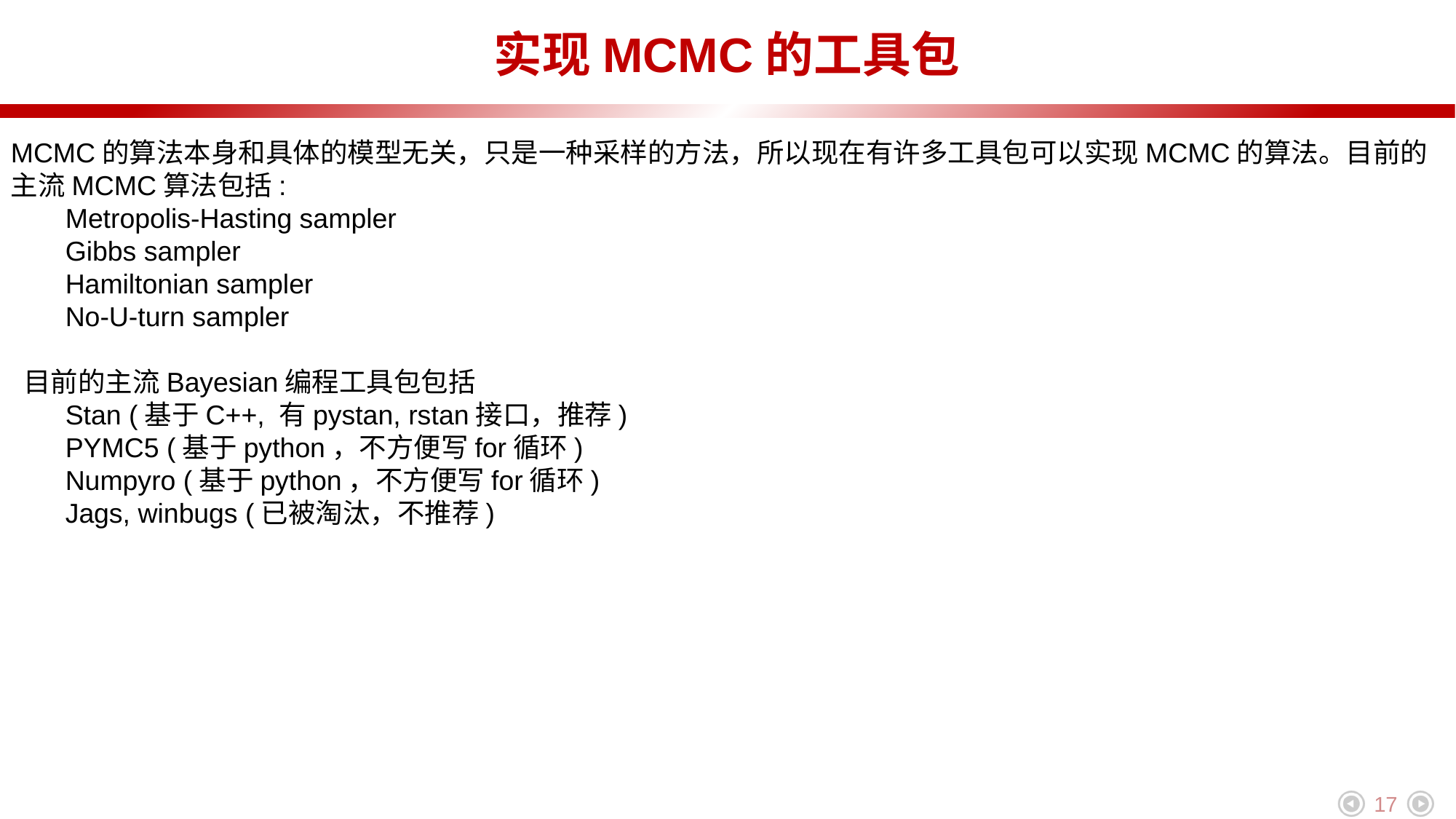

# 实现MCMC的工具包
MCMC的算法本身和具体的模型无关，只是一种采样的方法，所以现在有许多工具包可以实现MCMC的算法。目前的主流MCMC算法包括:
Metropolis-Hasting sampler
Gibbs sampler
Hamiltonian sampler
No-U-turn sampler

 目前的主流Bayesian编程工具包包括
Stan (基于C++, 有pystan, rstan接口，推荐)
PYMC5 (基于python，不方便写for循环)
Numpyro (基于python，不方便写for循环)
Jags, winbugs (已被淘汰，不推荐)

17